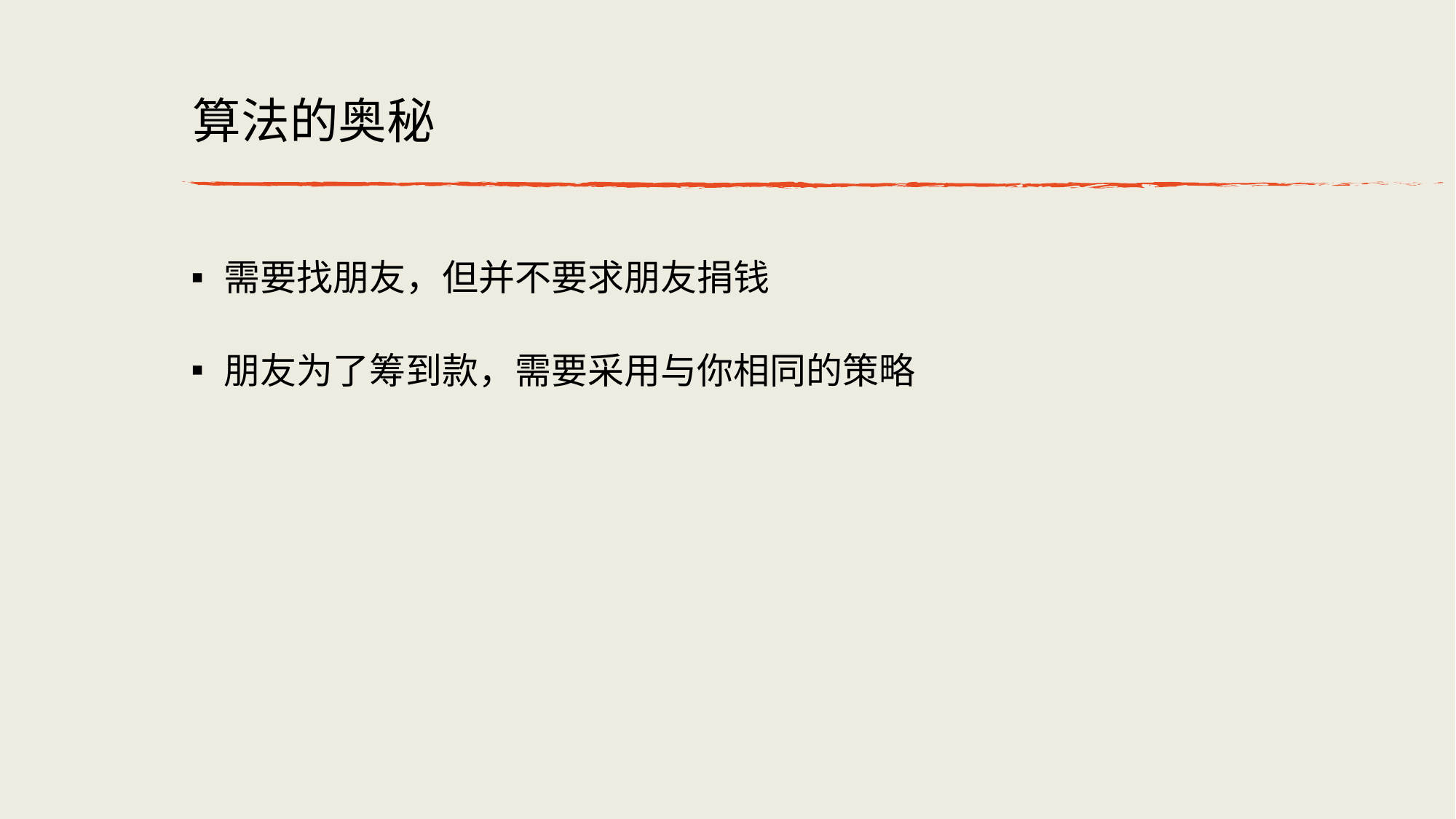

# 算法的奥秘
需要找朋友，但并不要求朋友捐钱
朋友为了筹到款，需要采用与你相同的策略